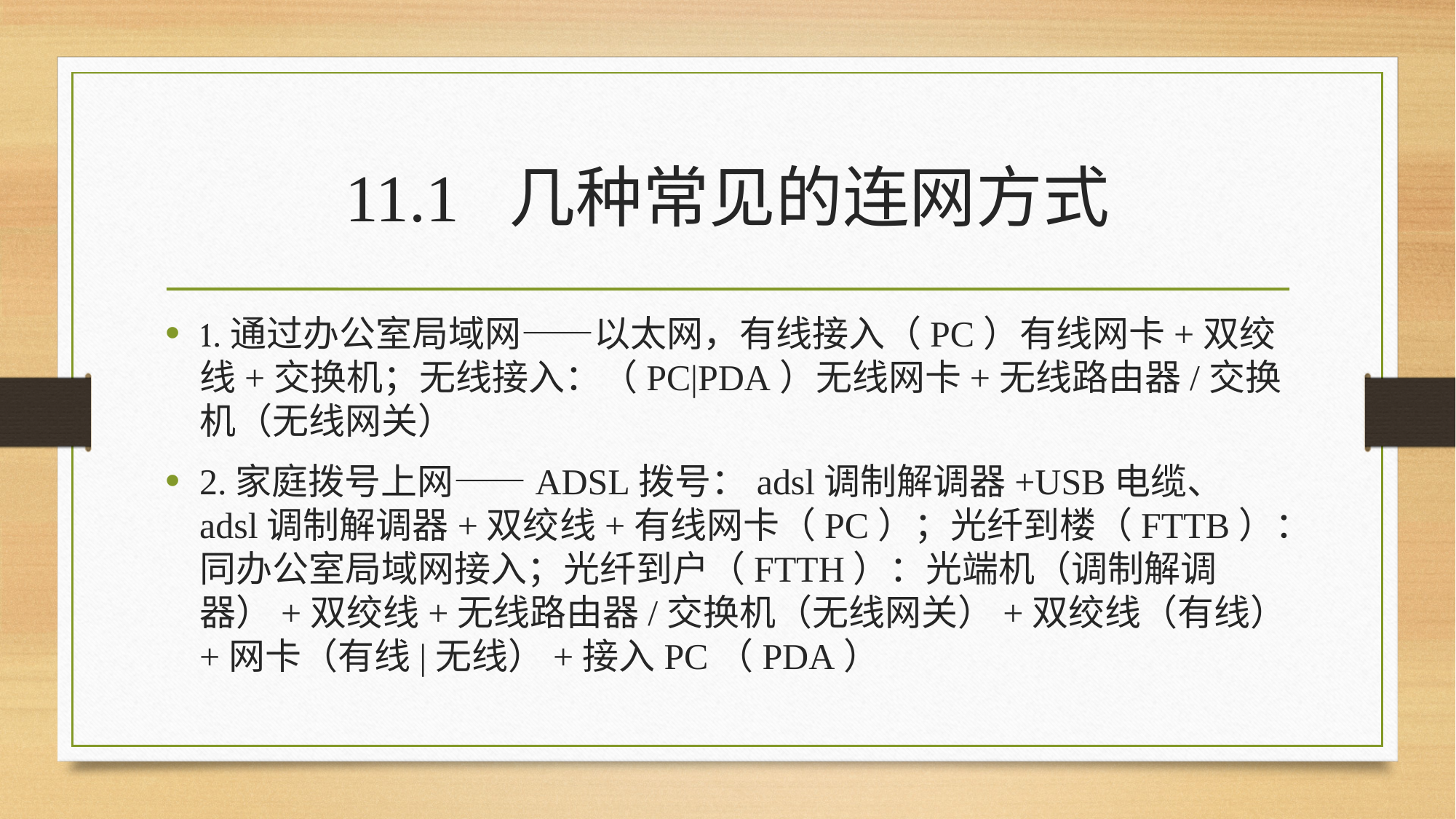

11.1  几种常见的连网方式
1.通过办公室局域网——以太网，有线接入（PC）有线网卡+双绞线+交换机；无线接入：（PC|PDA）无线网卡+无线路由器/交换机（无线网关）
2.家庭拨号上网——ADSL拨号：adsl调制解调器+USB电缆、 adsl调制解调器+双绞线+有线网卡（PC）；光纤到楼（FTTB）：同办公室局域网接入；光纤到户（FTTH）：光端机（调制解调器）+双绞线+无线路由器/交换机（无线网关）+双绞线（有线）+网卡（有线|无线）+接入PC（PDA）